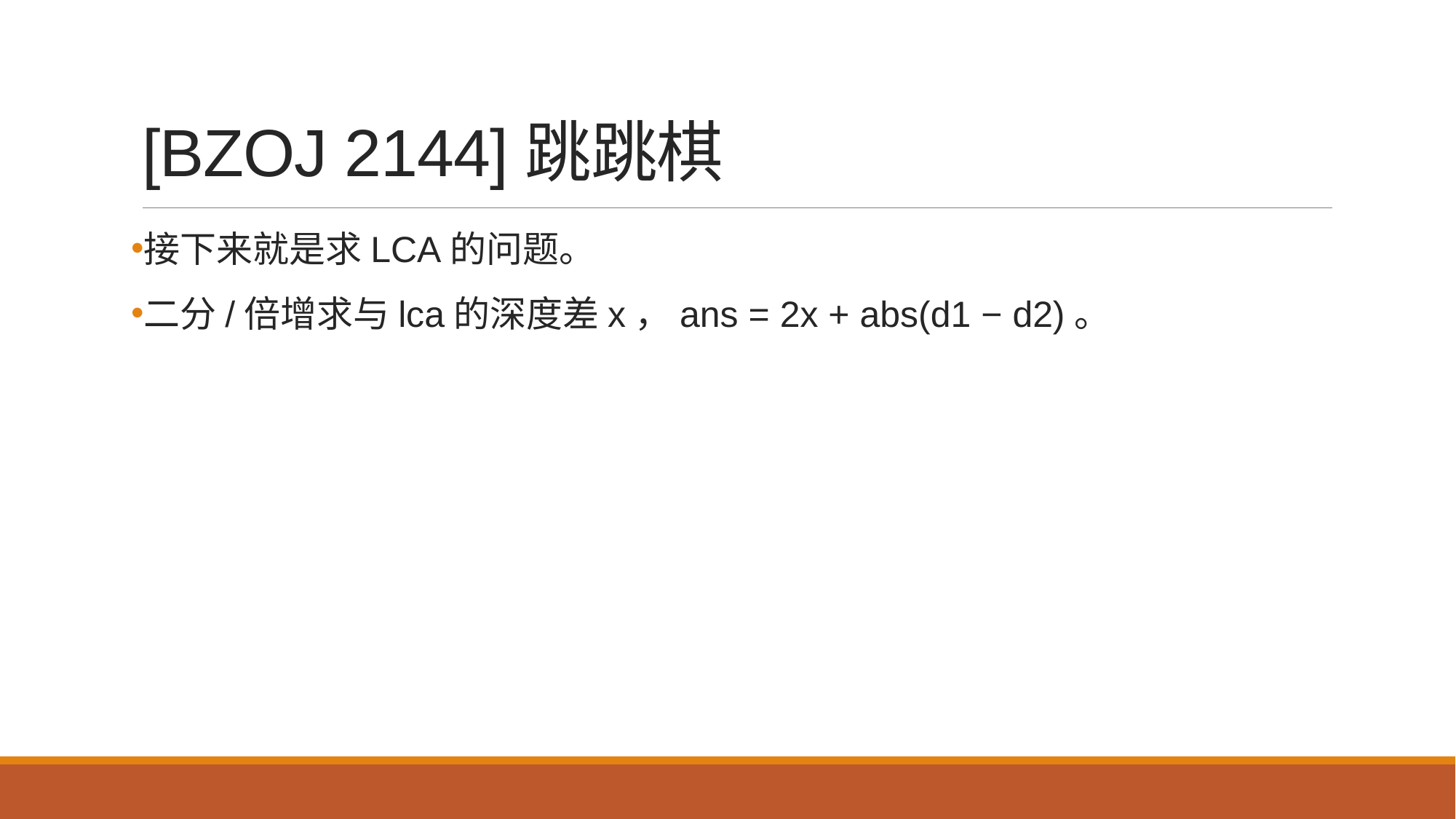

# [BZOJ 2144]跳跳棋
接下来就是求LCA的问题。
二分/倍增求与lca的深度差x，ans = 2x + abs(d1 − d2)。